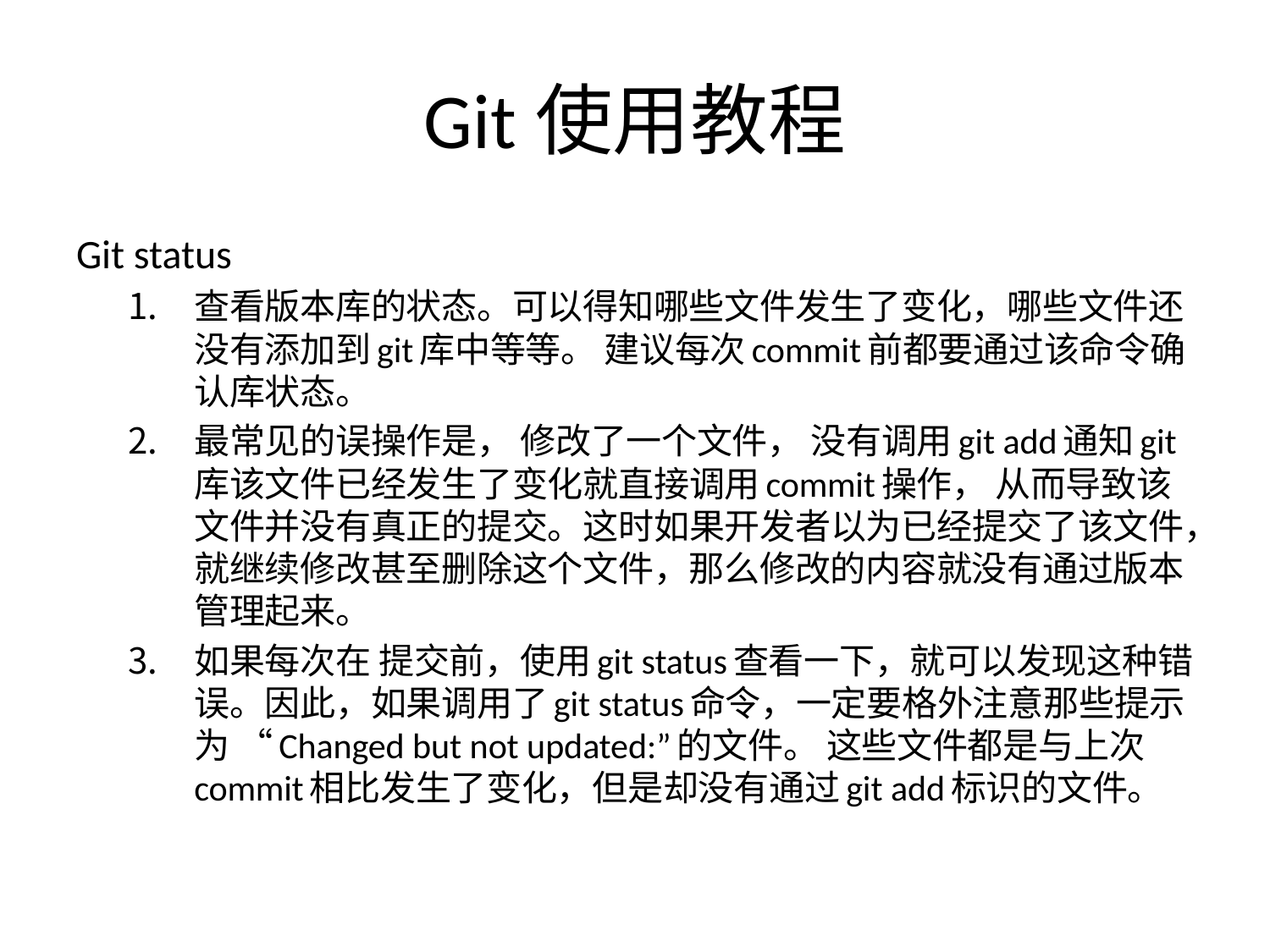

# Git使用教程
Git status
查看版本库的状态。可以得知哪些文件发生了变化，哪些文件还没有添加到git库中等等。 建议每次commit前都要通过该命令确认库状态。
最常见的误操作是， 修改了一个文件， 没有调用git add通知git库该文件已经发生了变化就直接调用commit操作， 从而导致该文件并没有真正的提交。这时如果开发者以为已经提交了该文件，就继续修改甚至删除这个文件，那么修改的内容就没有通过版本管理起来。
如果每次在 提交前，使用git status查看一下，就可以发现这种错误。因此，如果调用了git status命令，一定要格外注意那些提示为 “Changed but not updated:”的文件。 这些文件都是与上次commit相比发生了变化，但是却没有通过git add标识的文件。